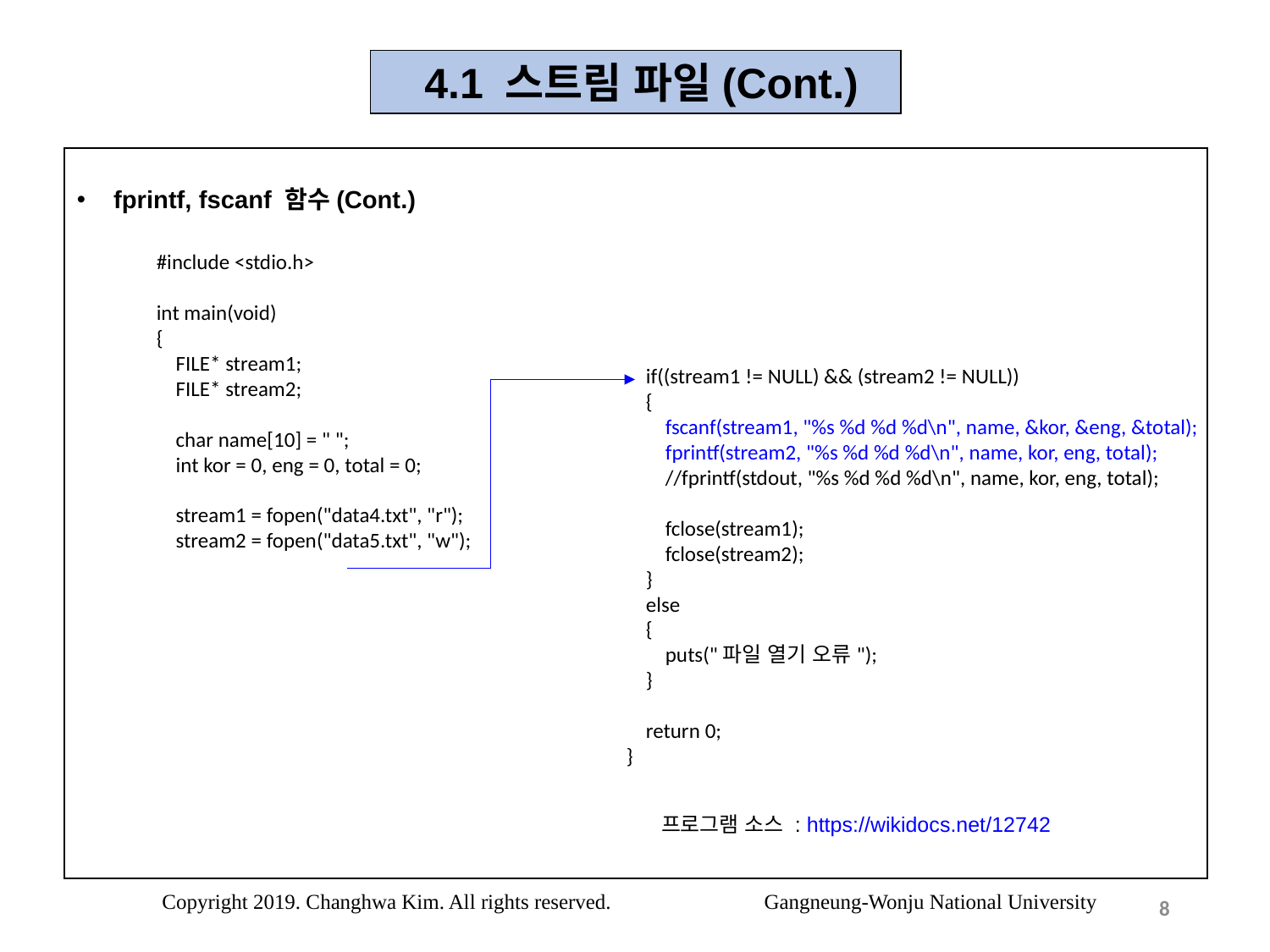

4.1 스트림 파일(Cont.)

fprintf, fscanf 함수(Cont.)

#include <stdio.h>

int main(void)
{
    FILE* stream1;
    FILE* stream2;

    char name[10] = " ";
    int kor = 0, eng = 0, total = 0;

    stream1 = fopen("data4.txt", "r");
    stream2 = fopen("data5.txt", "w");

    if((stream1 != NULL) && (stream2 != NULL))
    {
        fscanf(stream1, "%s %d %d %d\n", name, &kor, &eng, &total);
        fprintf(stream2, "%s %d %d %d\n", name, kor, eng, total);
        //fprintf(stdout, "%s %d %d %d\n", name, kor, eng, total);

        fclose(stream1);
        fclose(stream2);
    }
    else
    {
        puts("파일 열기 오류");
    }

    return 0;
}
프로그램 소스 : https://wikidocs.net/12742
Copyright 2019. Changhwa Kim. All rights reserved.                             Gangneung-Wonju National University
8